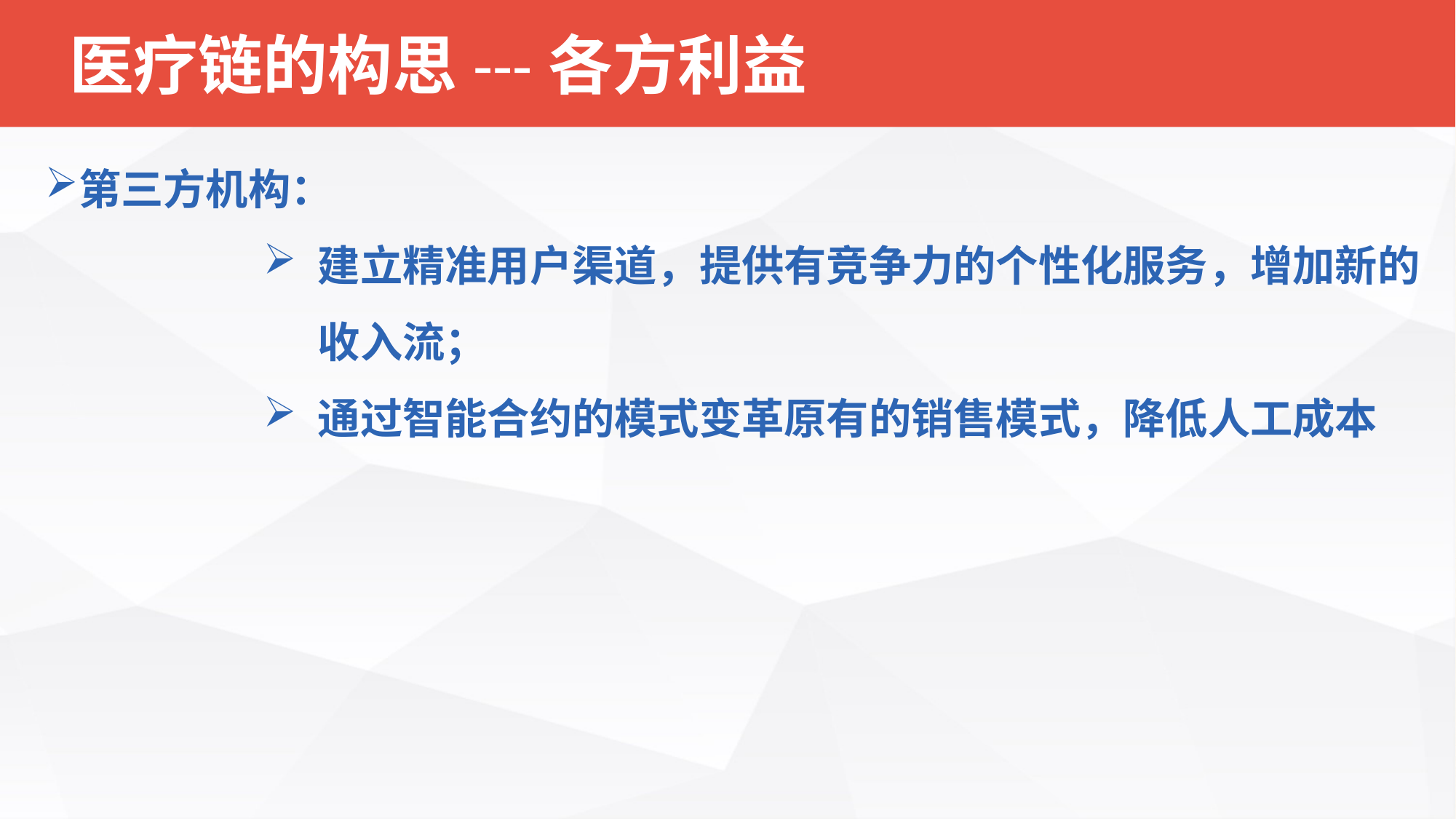

医疗链的构思---各方利益

第三方机构：
建立精准用户渠道，提供有竞争力的个性化服务，增加新的收入流；
通过智能合约的模式变革原有的销售模式，降低人工成本